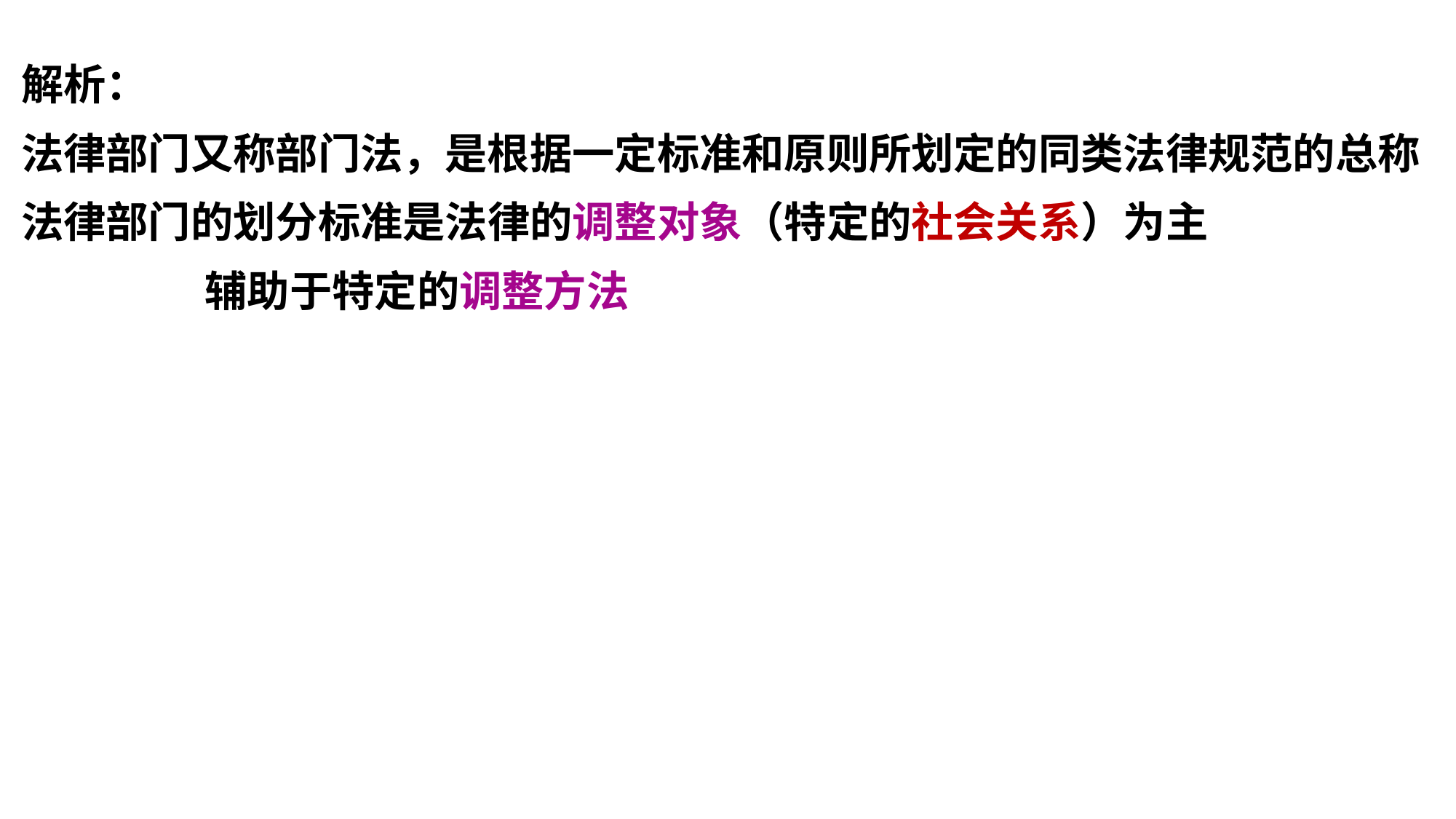

解析：
法律部门又称部门法，是根据一定标准和原则所划定的同类法律规范的总称
法律部门的划分标准是法律的调整对象（特定的社会关系）为主
                  辅助于特定的调整方法